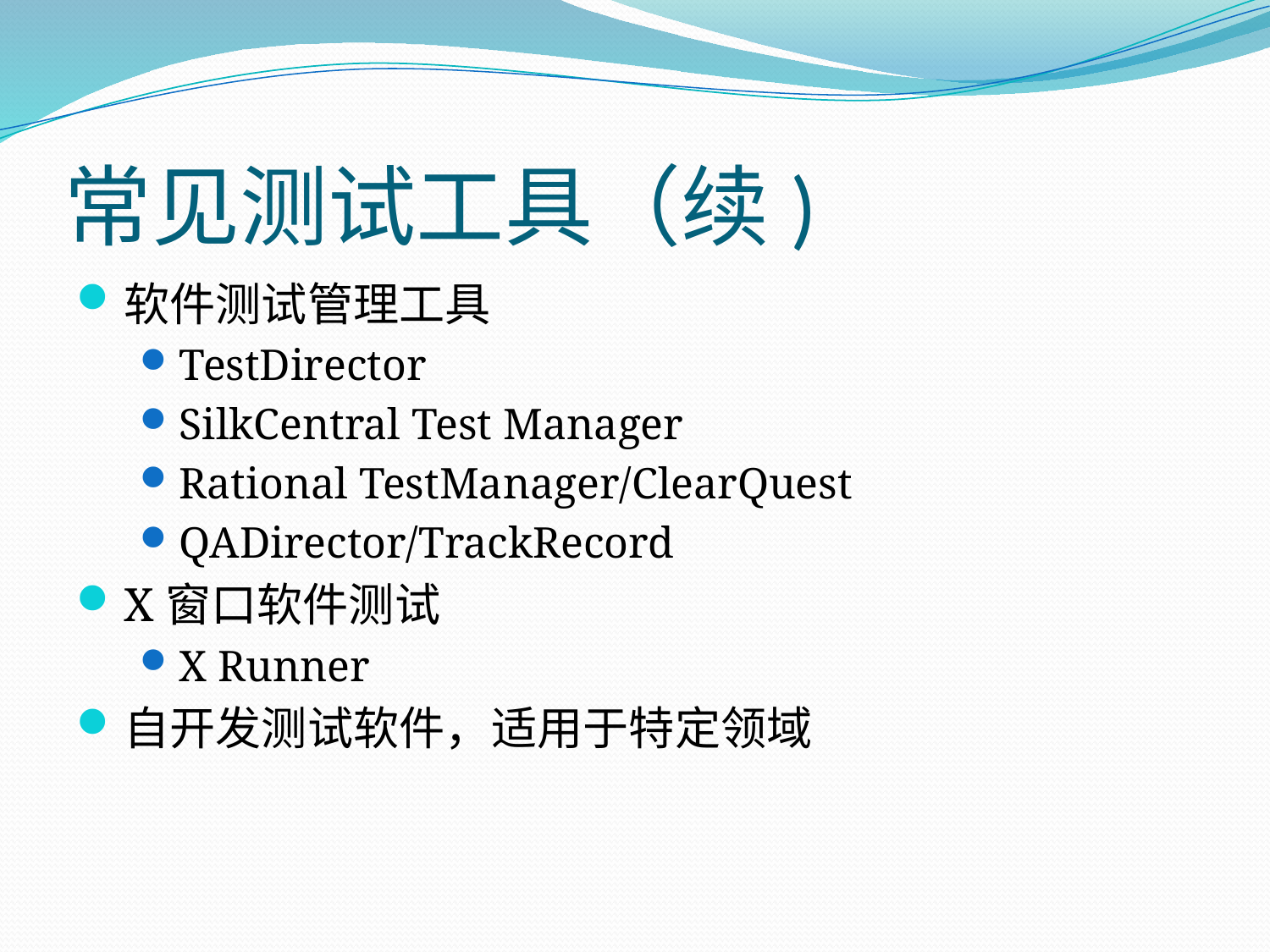

# 常见测试工具（续)
软件测试管理工具
TestDirector
SilkCentral Test Manager
Rational TestManager/ClearQuest
QADirector/TrackRecord
X窗口软件测试
X Runner
自开发测试软件，适用于特定领域